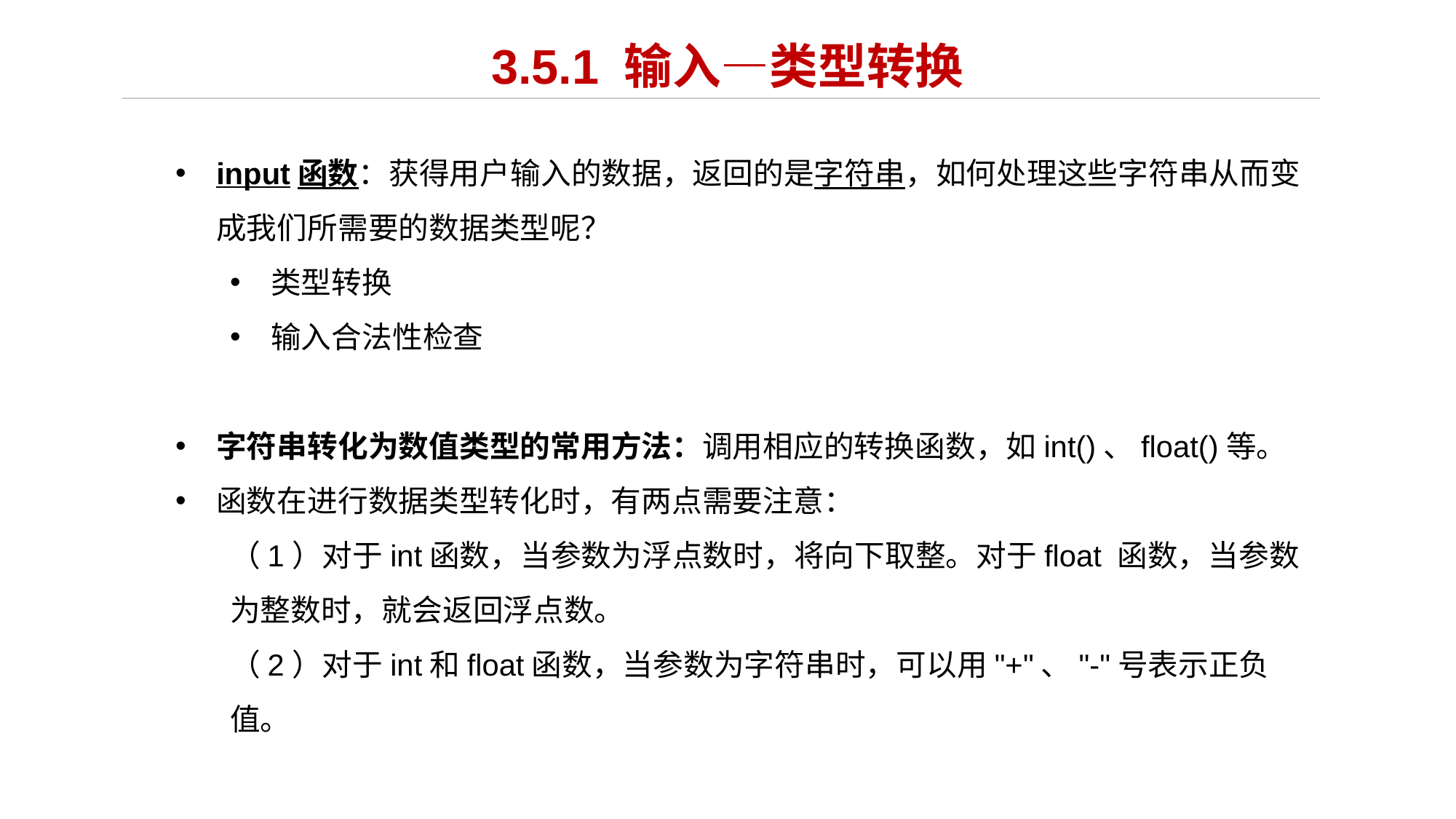

# 3.5.1 输入—类型转换
input函数：获得用户输入的数据，返回的是字符串，如何处理这些字符串从而变成我们所需要的数据类型呢？
类型转换
输入合法性检查

字符串转化为数值类型的常用方法：调用相应的转换函数，如int()、float()等。
函数在进行数据类型转化时，有两点需要注意：
（1）对于int函数，当参数为浮点数时，将向下取整。对于float 函数，当参数为整数时，就会返回浮点数。
（2）对于int和float函数，当参数为字符串时，可以用"+"、"-"号表示正负值。